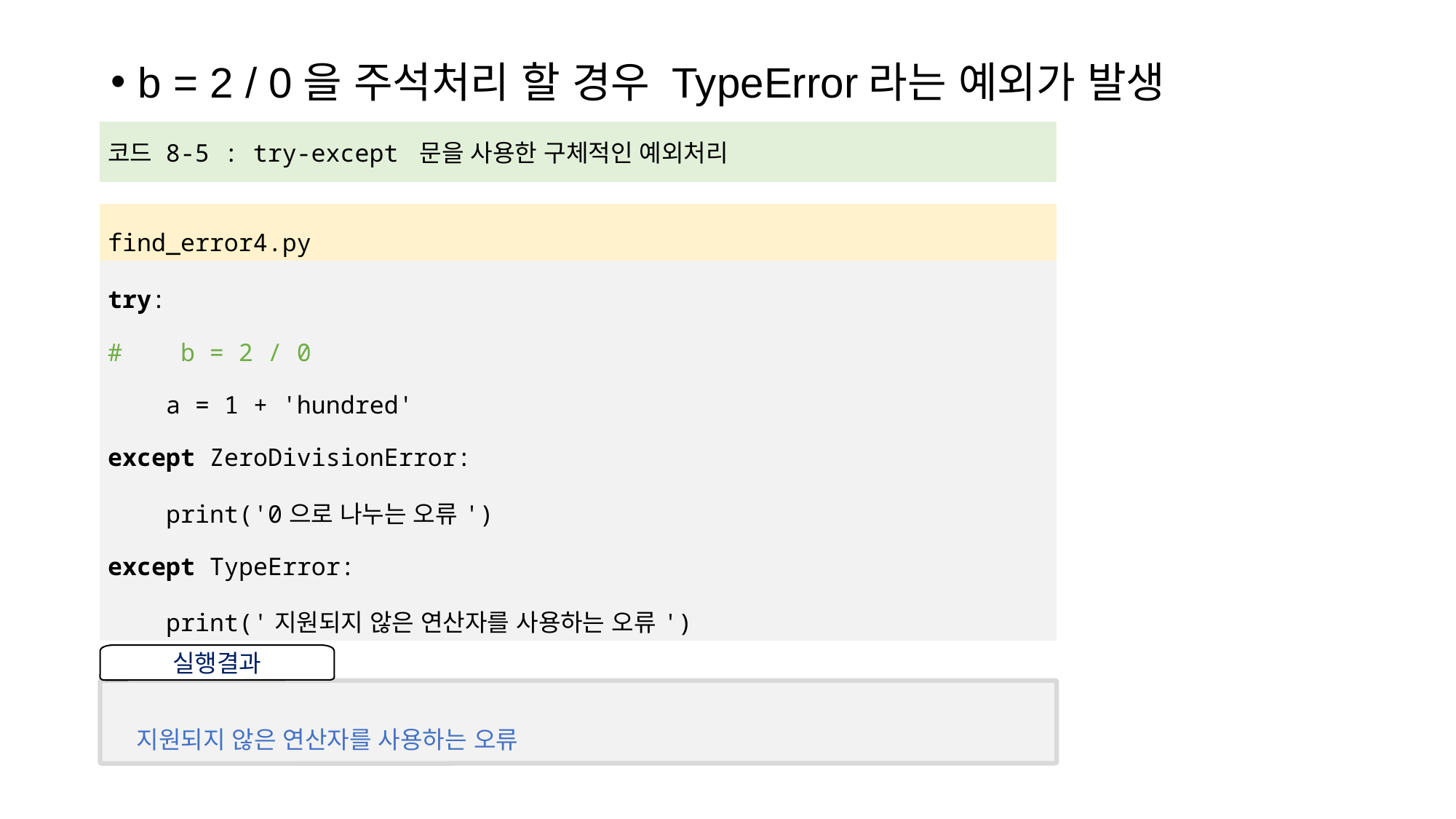

b = 2 / 0을 주석처리 할 경우 TypeError라는 예외가 발생

| 코드 8-5 : try-except 문을 사용한 구체적인 예외처리 |
| --- |
|  |
| find\_error4.py |
| try: # b = 2 / 0 a = 1 + 'hundred' except ZeroDivisionError: print('0으로 나누는 오류') except TypeError: print('지원되지 않은 연산자를 사용하는 오류') |
실행결과

지원되지 않은 연산자를 사용하는 오류